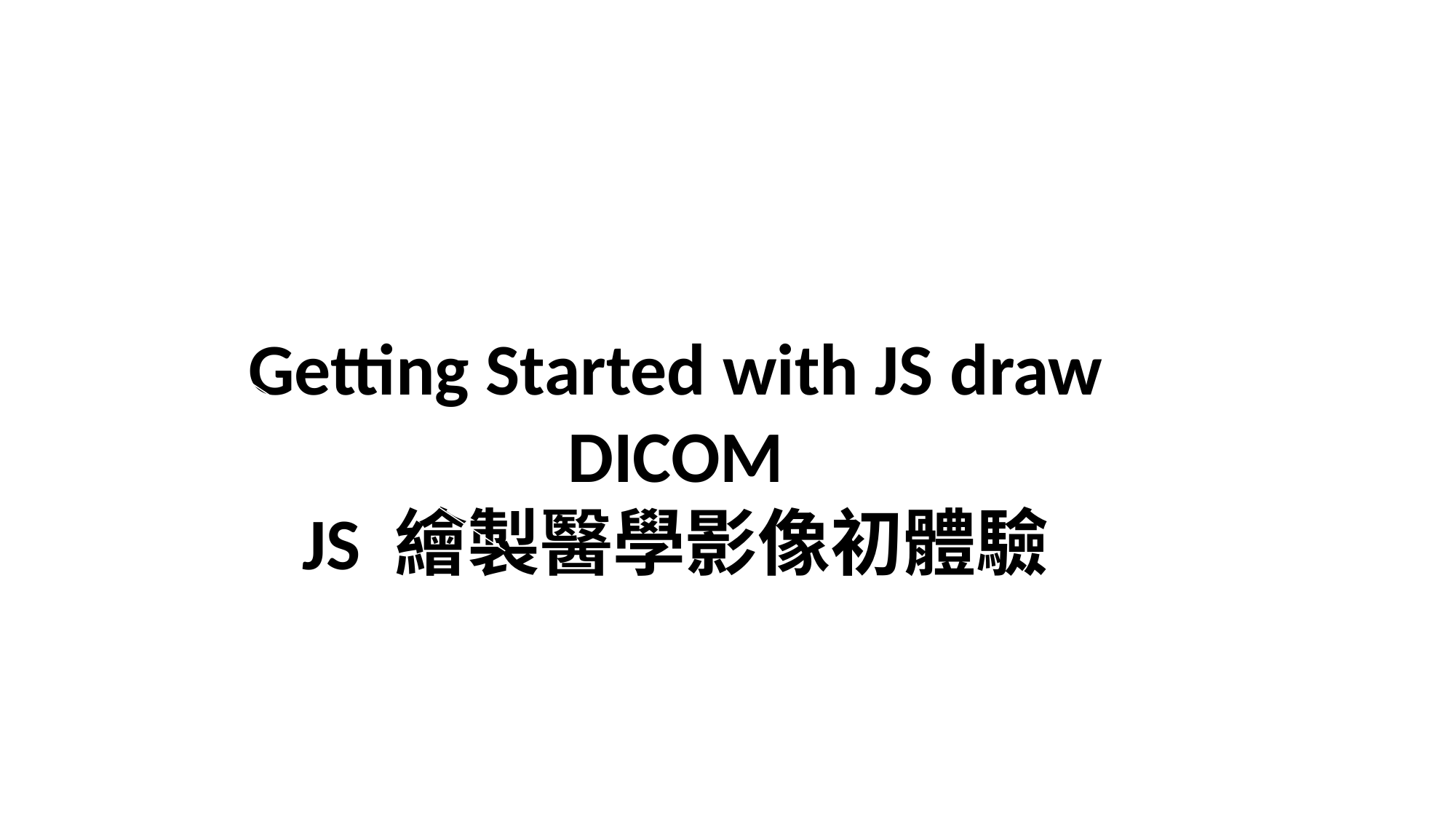

Getting Started with JS draw DICOM
JS 繪製醫學影像初體驗